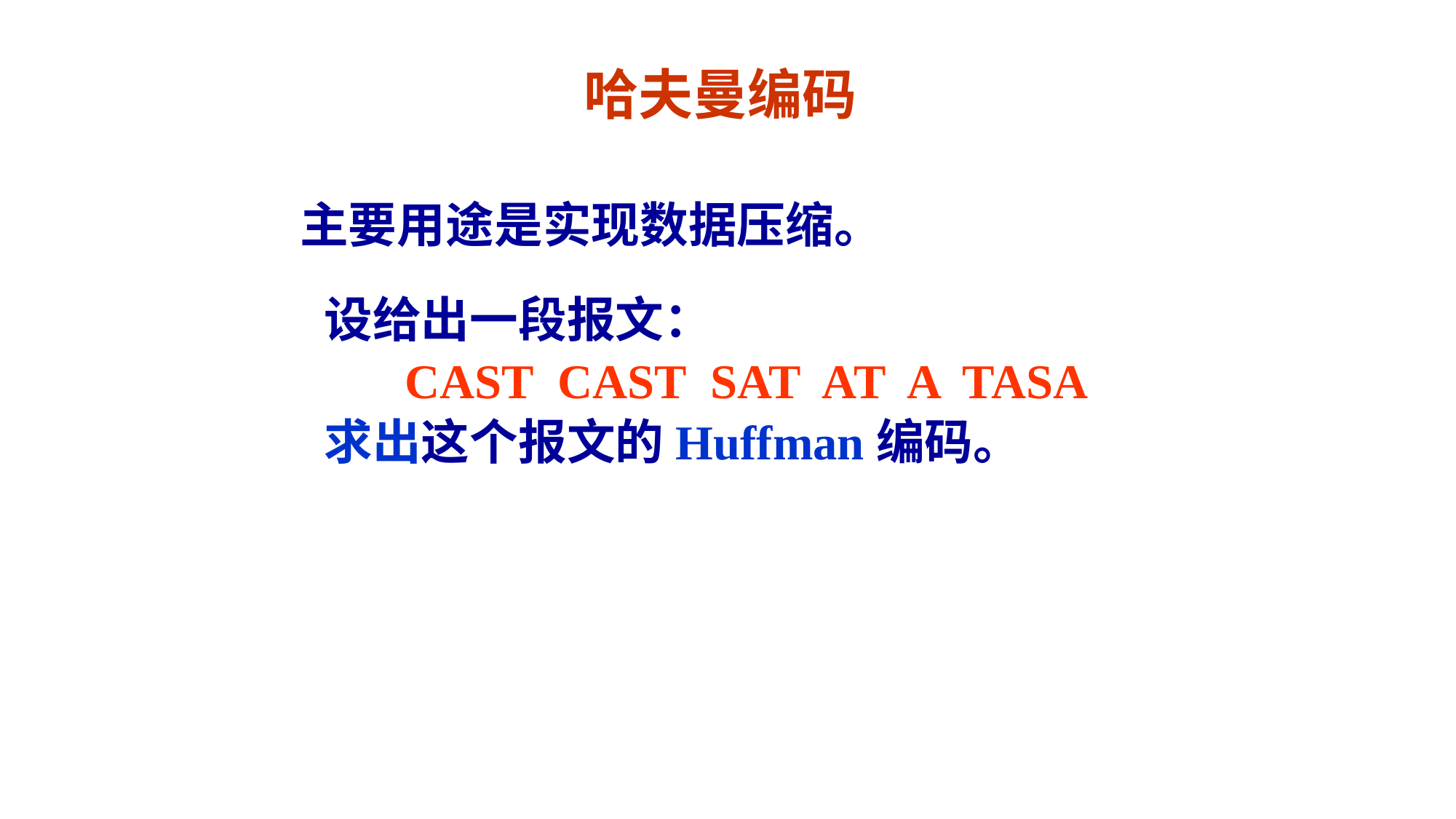

哈夫曼编码
主要用途是实现数据压缩。
     设给出一段报文：
              CAST  CAST  SAT  AT  A  TASA
     求出这个报文的Huffman编码。

101